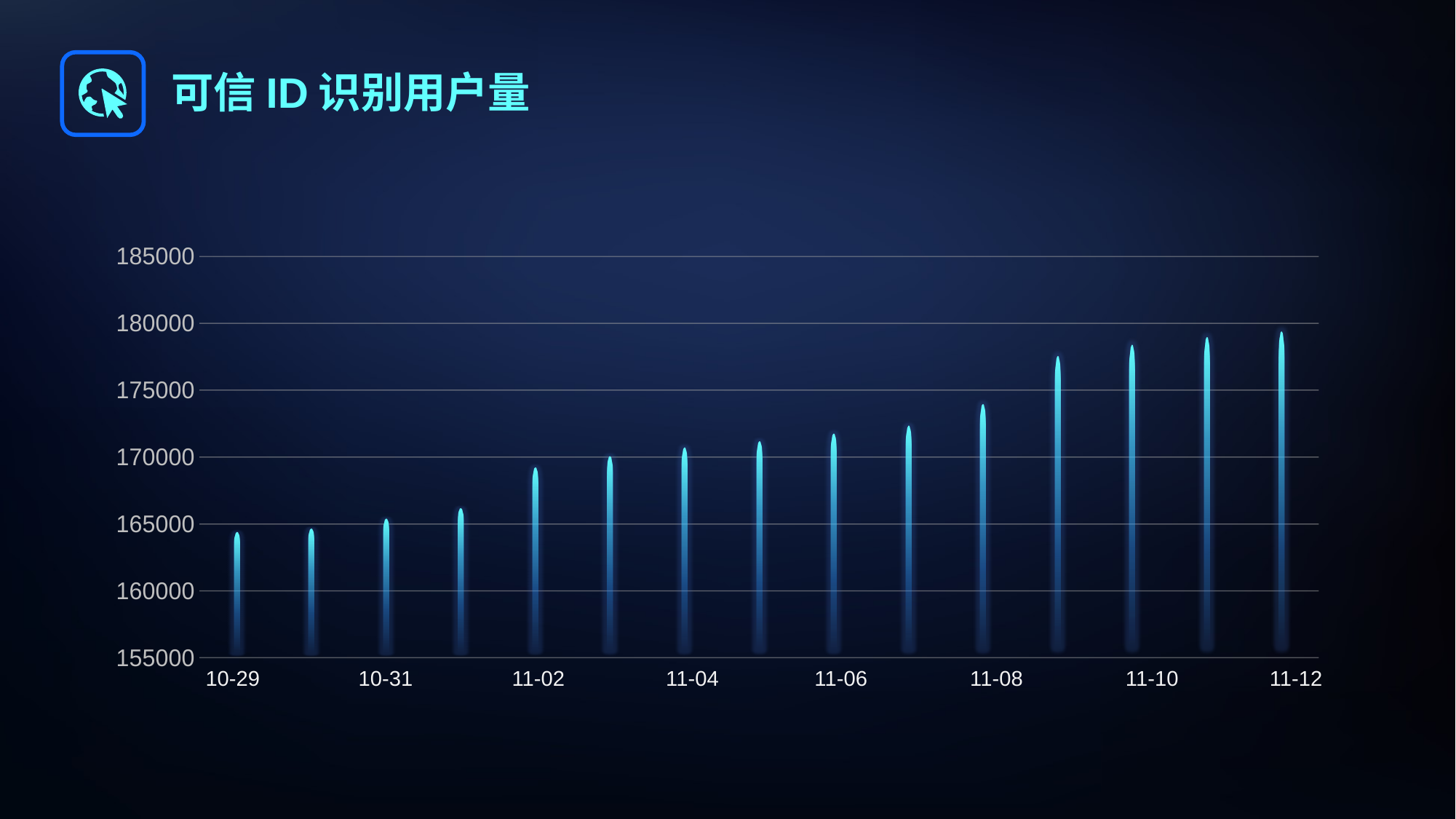

可信ID识别用户量

### Chart

| Category | 系列 1 |
|---|---|
| 43402 | 164660.0 |
| 43403 | 164969.0 |
| 43404 | 165743.0 |
| 43405 | 166552.0 |
| 43406 | 169688.0 |
| 43407 | 170557.0 |
| 43408 | 171190.0 |
| 43409 | 171693.0 |
| 43410 | 172306.0 |
| 43411 | 172919.0 |
| 43412 | 174562.0 |
| 43413 | 178274.0 |
| 43414 | 179183.0 |
| 43415 | 179761.0 |
| 43416 | 180202.0 |
10-29
11-06
11-08
11-10
11-02
10-31
11-04
11-12